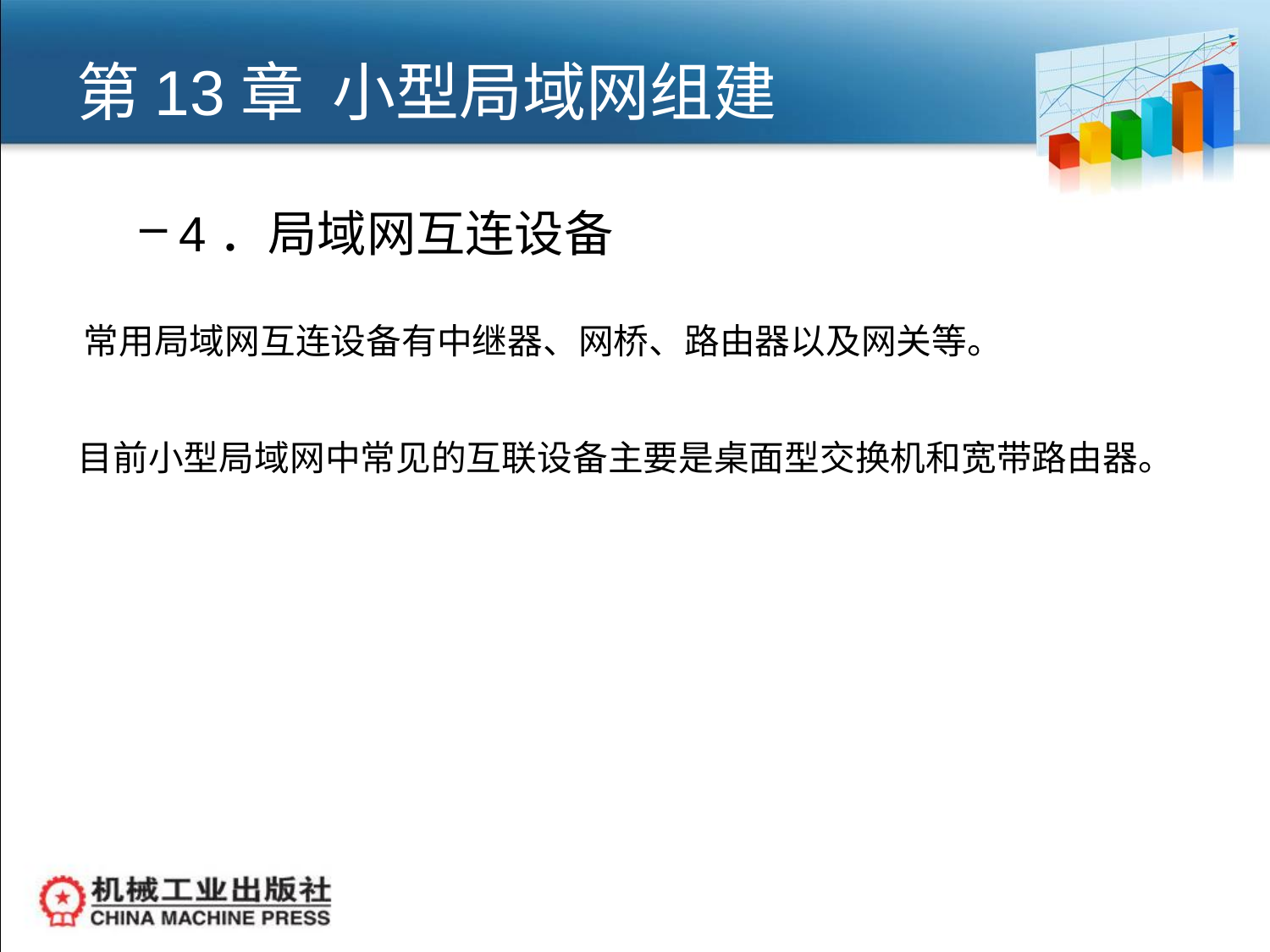

# 第13章  小型局域网组建
4．局域网互连设备
常用局域网互连设备有中继器、网桥、路由器以及网关等。
目前小型局域网中常见的互联设备主要是桌面型交换机和宽带路由器。